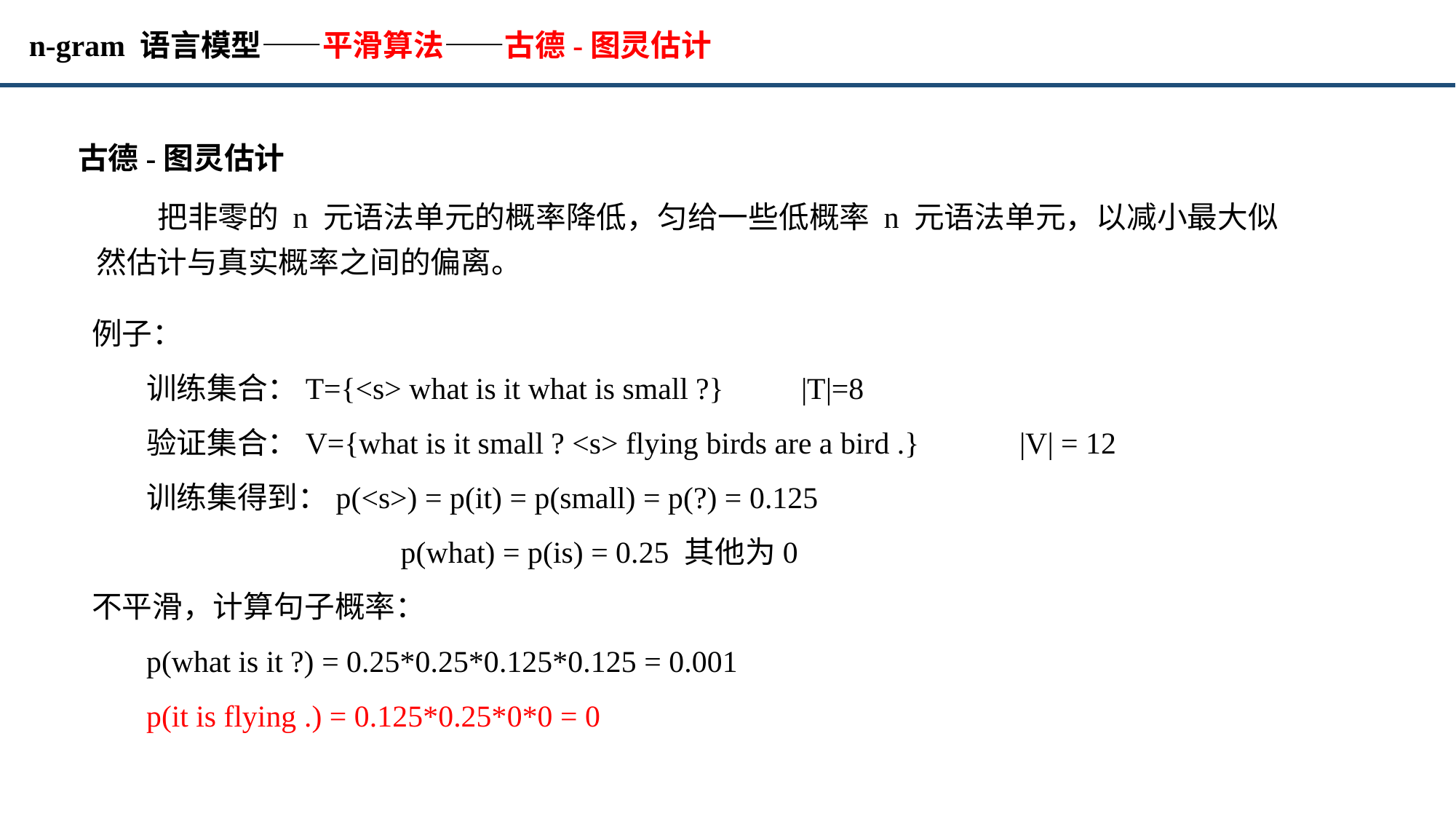

n-gram 语言模型——平滑算法——古德-图灵估计
古德-图灵估计
        把非零的 n 元语法单元的概率降低，匀给一些低概率 n 元语法单元，以减小最大似
然估计与真实概率之间的偏离。
例子：
训练集合：T={<s> what is it what is small ?}	|T|=8
验证集合：V={what is it small ? <s> flying birds are a bird .}	|V| = 12
训练集得到：p(<s>) = p(it) = p(small) = p(?) = 0.125
	                   p(what) = p(is) = 0.25 其他为0
不平滑，计算句子概率：
p(what is it ?) = 0.25*0.25*0.125*0.125 = 0.001
p(it is flying .) = 0.125*0.25*0*0 = 0